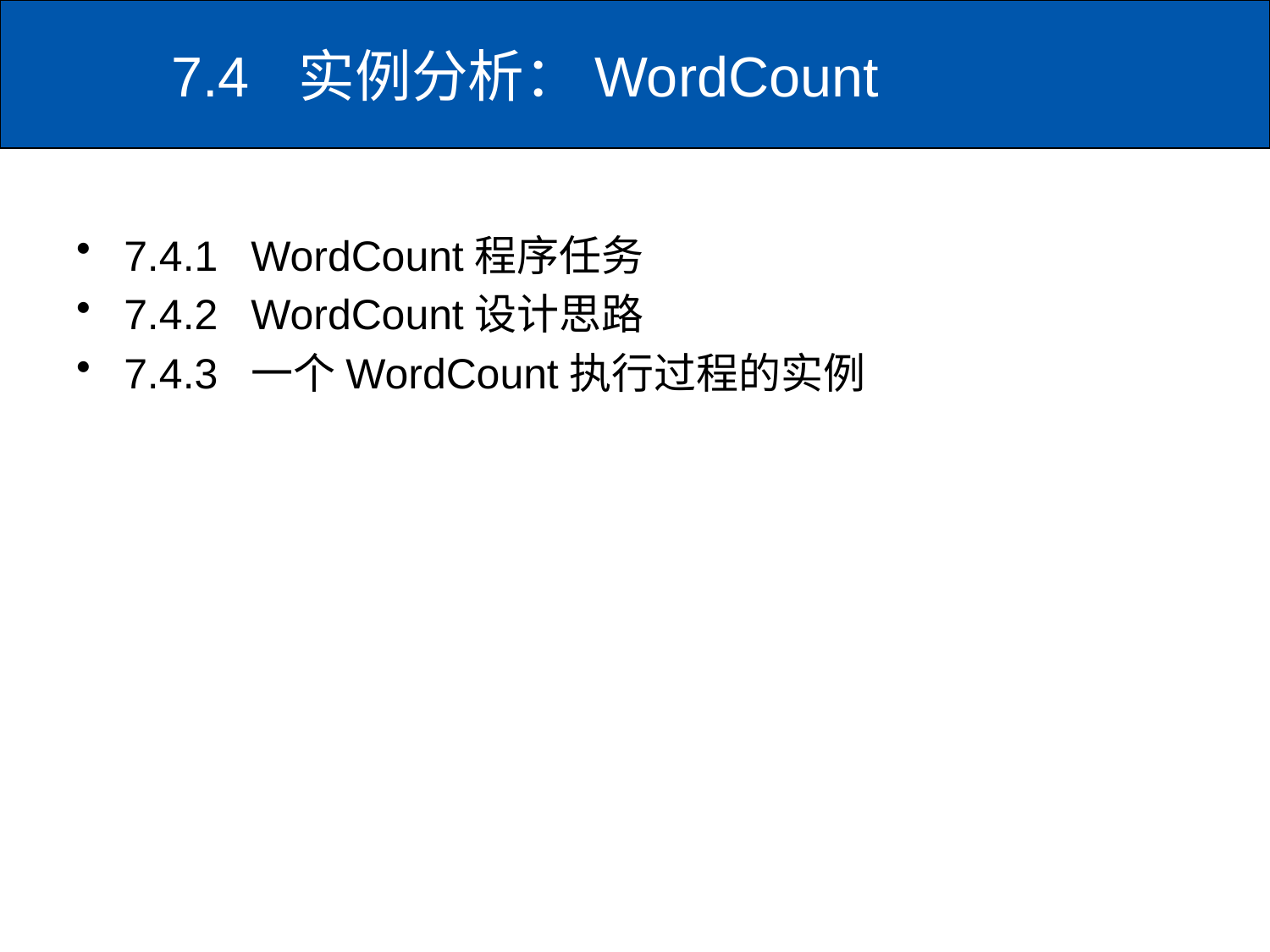

# 7.4	实例分析：WordCount
7.4.1	WordCount程序任务
7.4.2	WordCount设计思路
7.4.3	一个WordCount执行过程的实例